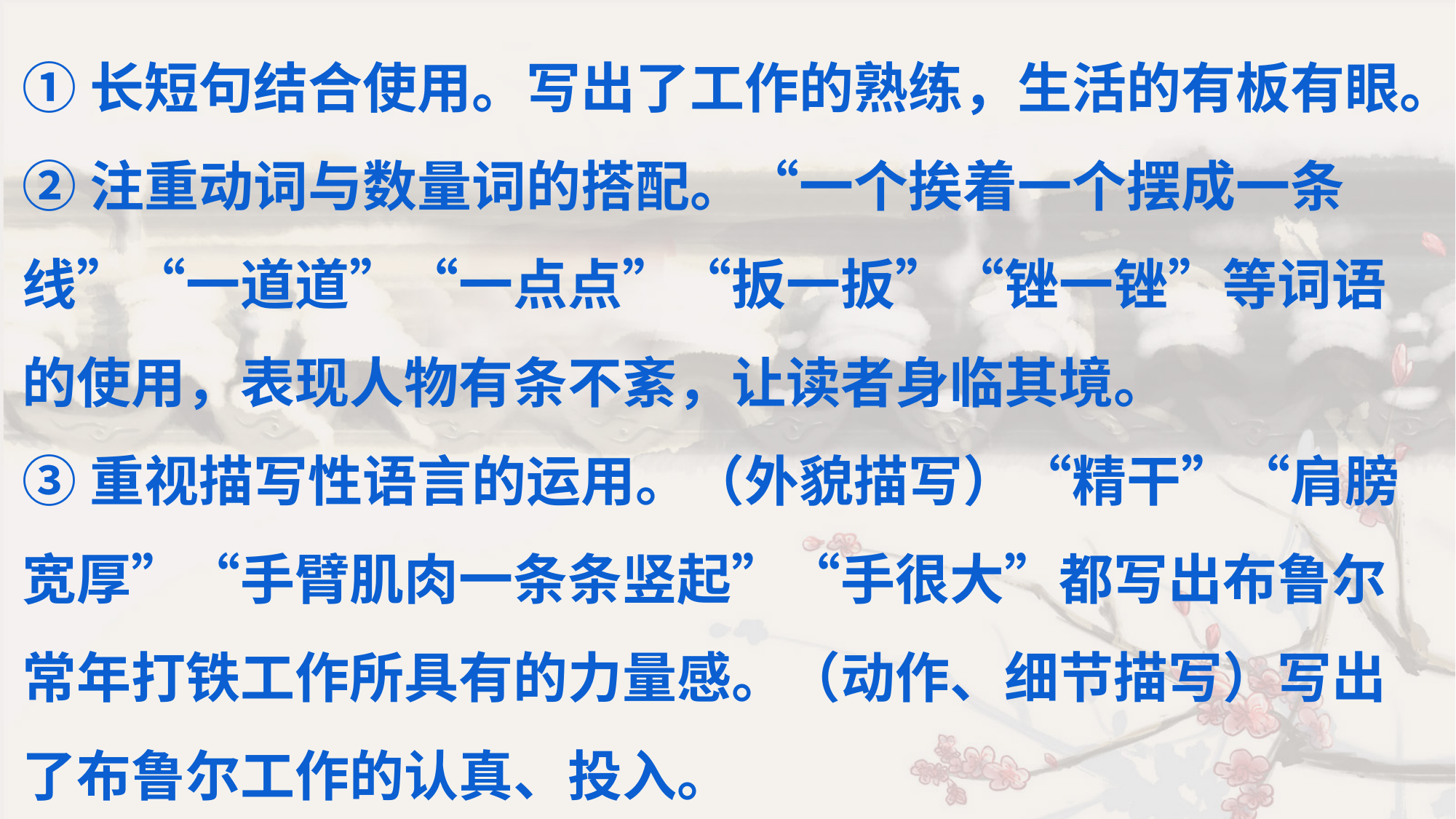

①长短句结合使用。写出了工作的熟练，生活的有板有眼。
②注重动词与数量词的搭配。“一个挨着一个摆成一条线”“一道道”“一点点”“扳一扳”“锉一锉”等词语的使用，表现人物有条不紊，让读者身临其境。
③重视描写性语言的运用。（外貌描写）“精干”“肩膀宽厚”“手臂肌肉一条条竖起”“手很大”都写出布鲁尔常年打铁工作所具有的力量感。（动作、细节描写）写出了布鲁尔工作的认真、投入。